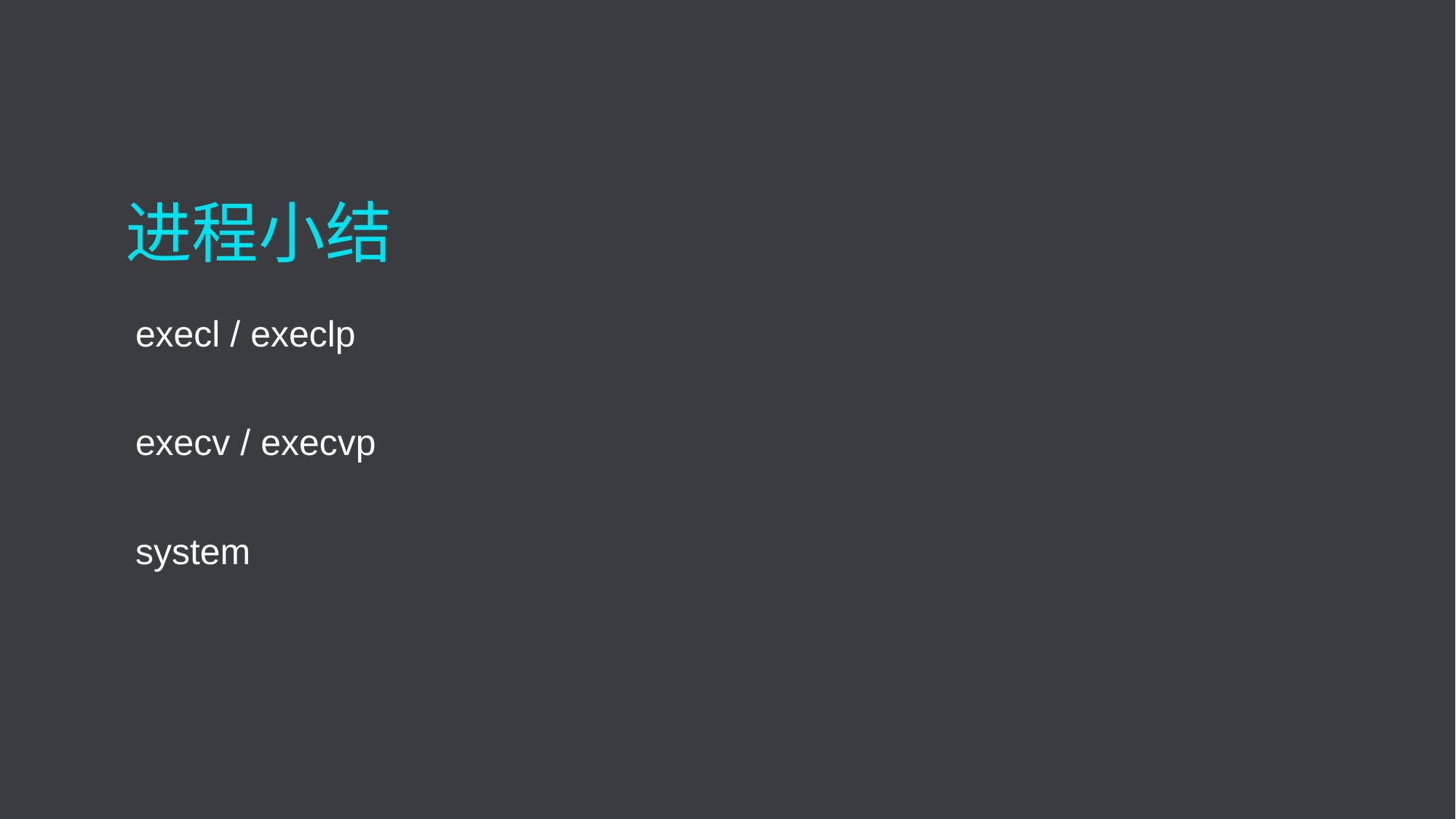

进程小结
 execl / execlp

 execv / execvp

 system